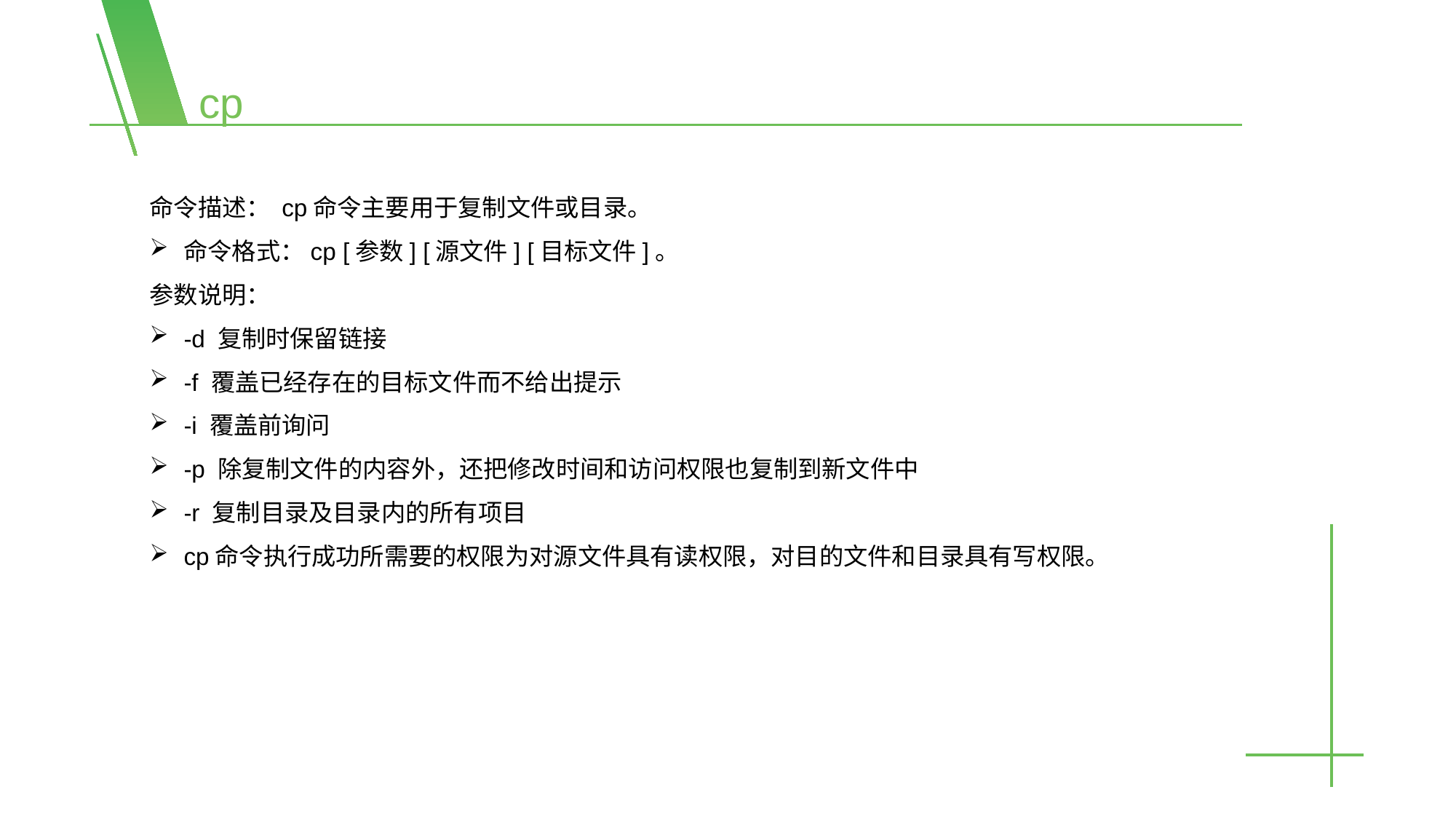

cp
命令描述： cp命令主要用于复制文件或目录。
命令格式：cp [参数] [源文件] [目标文件]。
参数说明：
-d 复制时保留链接
-f 覆盖已经存在的目标文件而不给出提示
-i 覆盖前询问
-p 除复制文件的内容外，还把修改时间和访问权限也复制到新文件中
-r 复制目录及目录内的所有项目
cp命令执行成功所需要的权限为对源文件具有读权限，对目的文件和目录具有写权限。